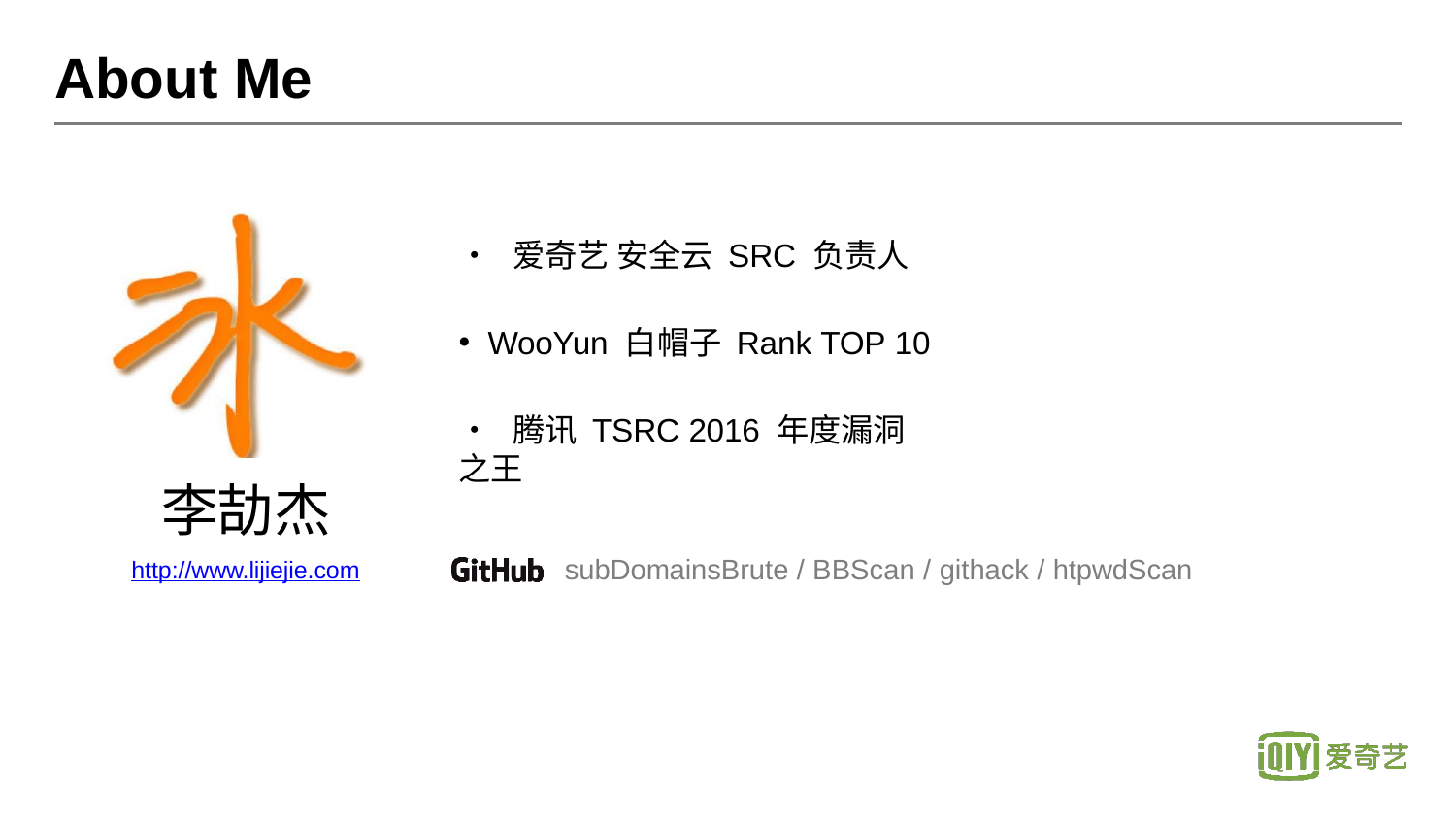

# About Me

•  爱奇艺 安全云 SRC 负责人

WooYun 白帽子 Rank TOP 10

•  腾讯 TSRC 2016 年度漏洞之王
李劼杰
http://www.lijiejie.com

subDomainsBrute / BBScan / githack / htpwdScan